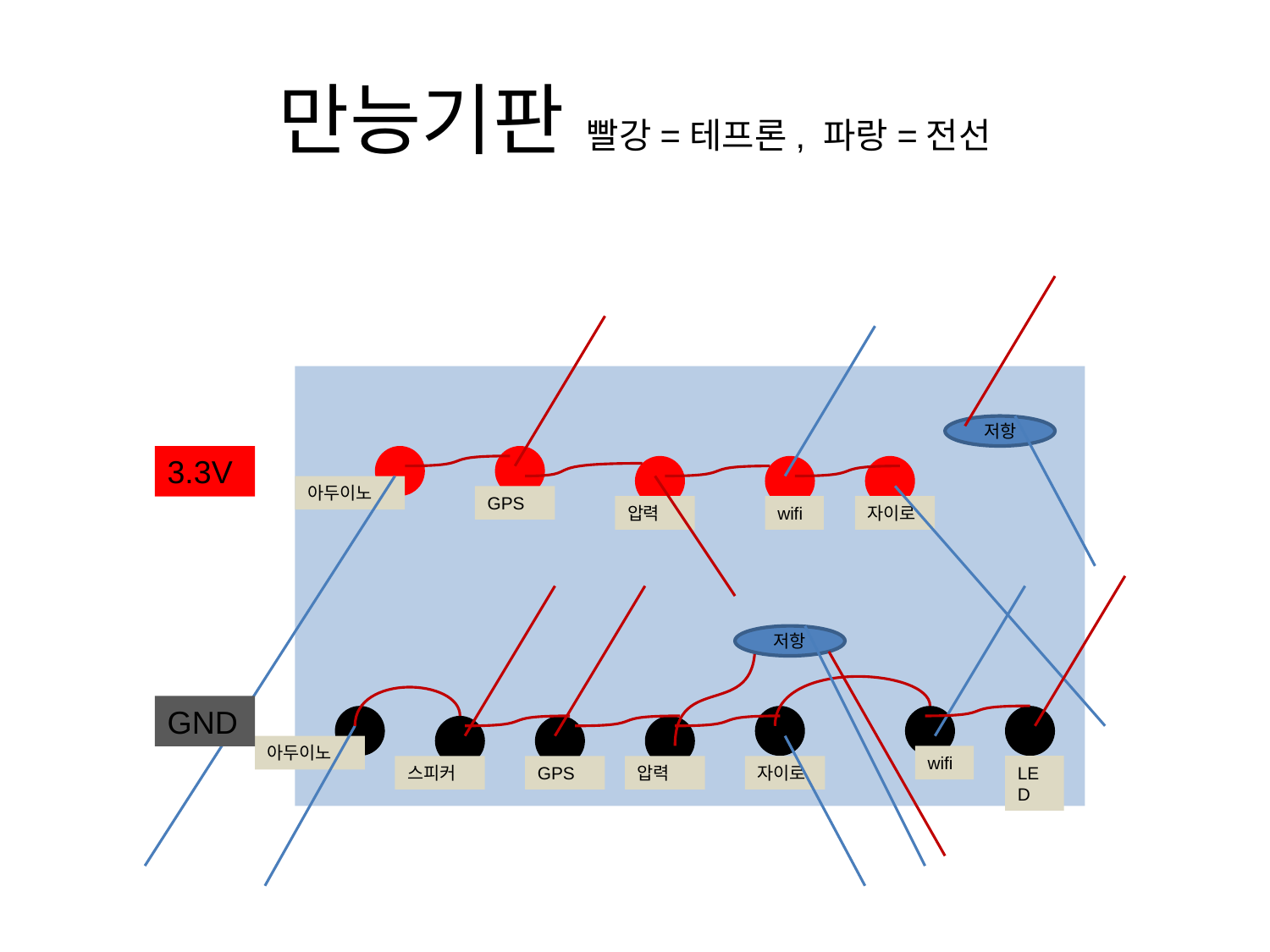

# 만능기판 빨강=테프론, 파랑=전선

저항
3.3V

아두이노
GPS
압력
wifi
자이로
저항
GND

아두이노
wifi
압력
자이로
LED
스피커
GPS